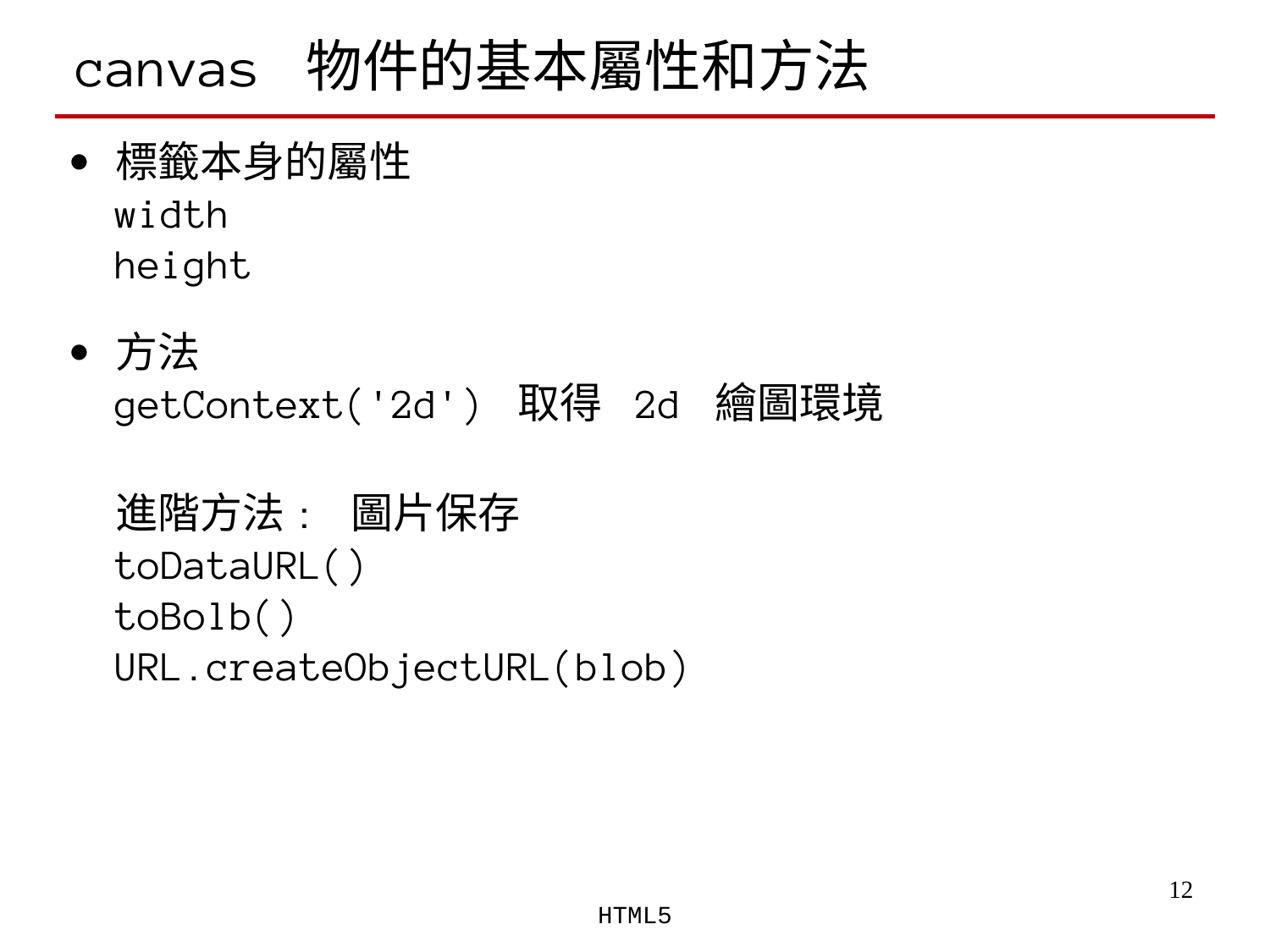

# canvas 物件的基本屬性和方法
標籤本身的屬性
width
height
方法
getContext('2d') 取得 2d 繪圖環境
進階方法: 圖片保存
toDataURL()
toBolb()
URL.createObjectURL(blob)
12
HTML5